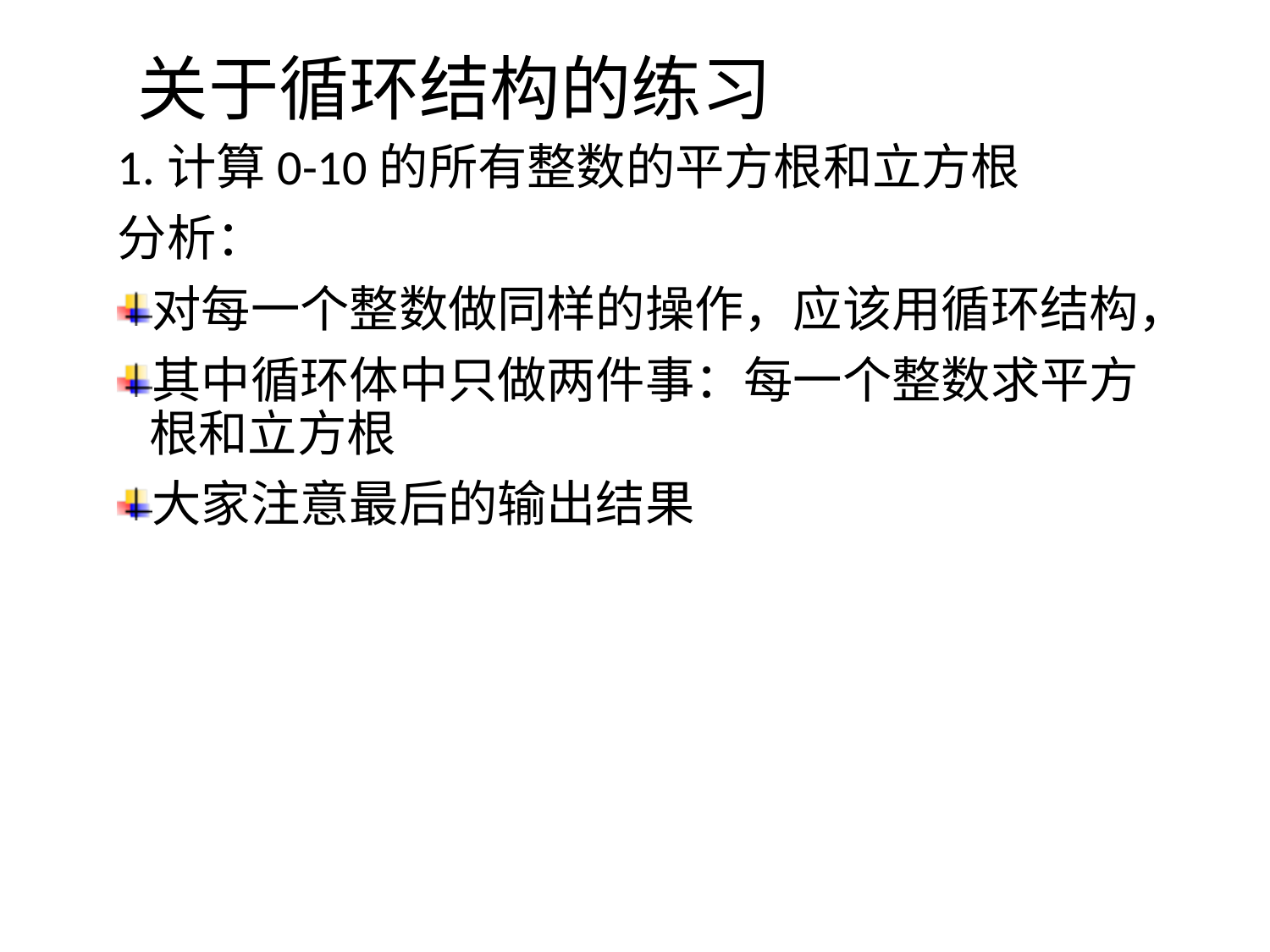

# 关于循环结构的练习
1.计算0-10的所有整数的平方根和立方根
分析：
对每一个整数做同样的操作，应该用循环结构，
其中循环体中只做两件事：每一个整数求平方根和立方根
大家注意最后的输出结果